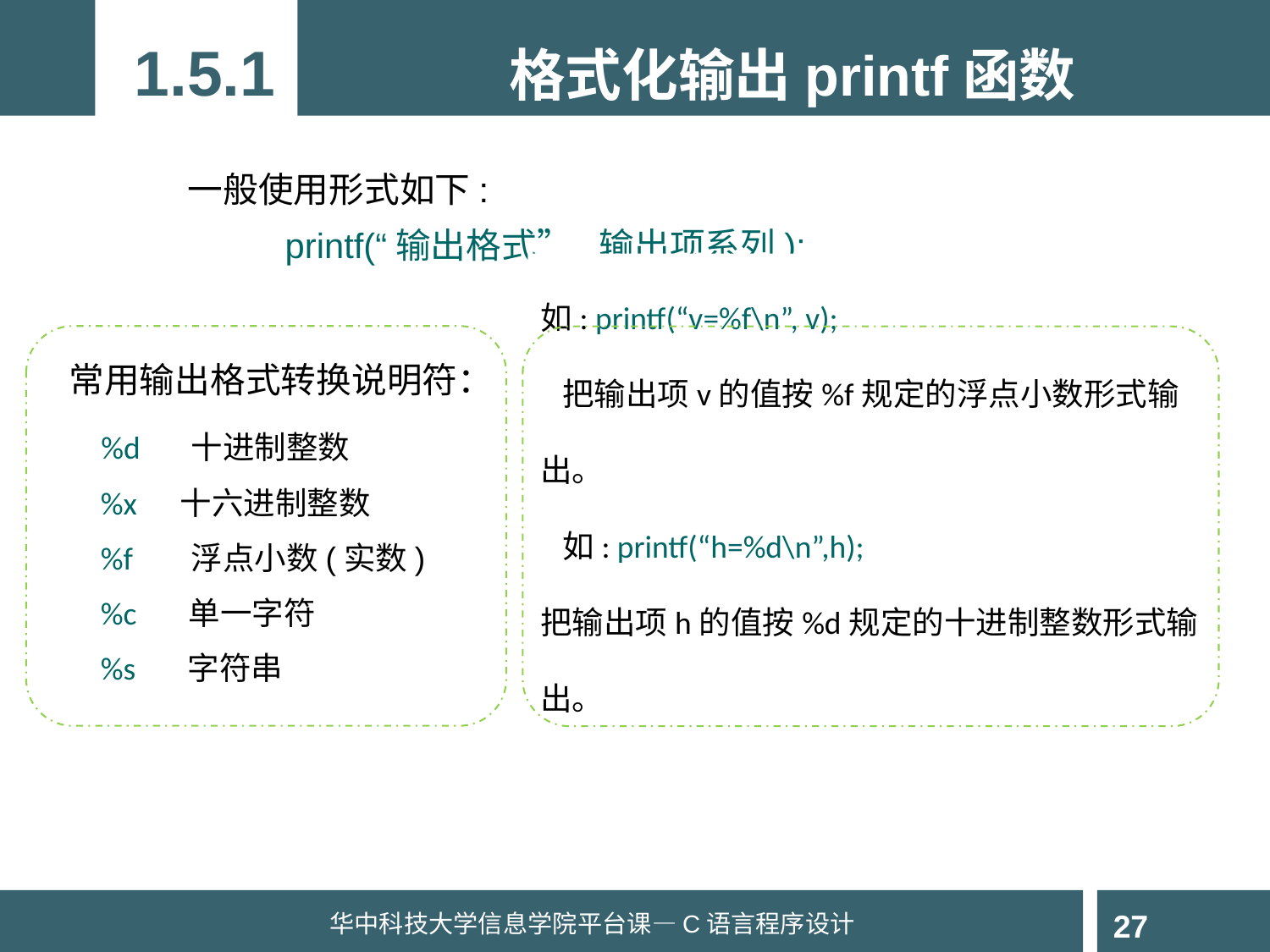

1.5.1
格式化输出printf函数
一般使用形式如下:
          printf(“输出格式”,输出项系列);

如: printf(“v=%f\n”, v);
  把输出项v的值按%f规定的浮点小数形式输出。
  如: printf(“h=%d\n”,h);
把输出项h的值按%d规定的十进制整数形式输出。
常用输出格式转换说明符：
    %d      十进制整数
     %x    十六进制整数
     %f       浮点小数(实数)
     %c     单一字符
     %s     字符串